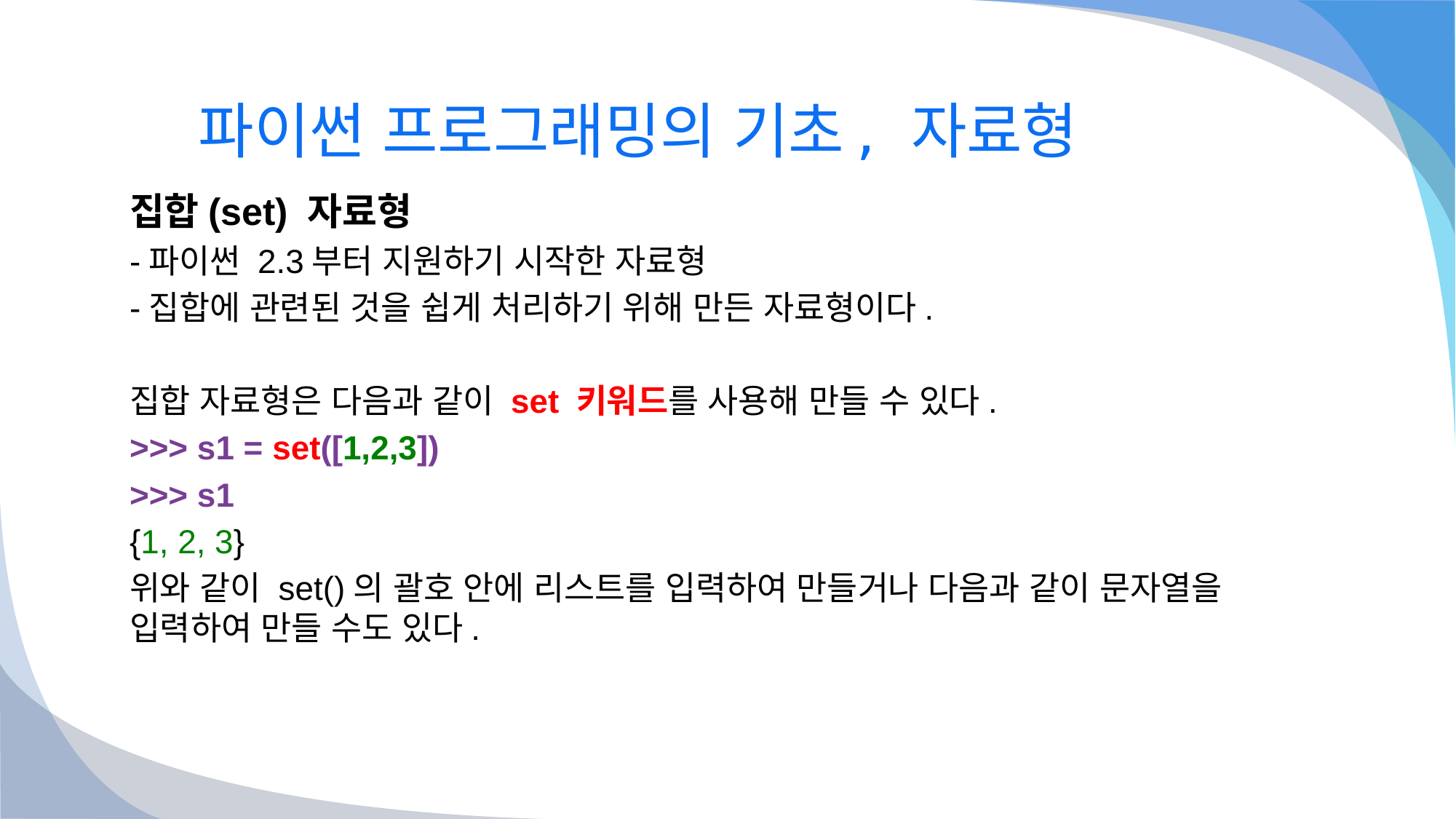

# 파이썬 프로그래밍의 기초, 자료형
집합(set) 자료형
-파이썬 2.3부터 지원하기 시작한 자료형
-집합에 관련된 것을 쉽게 처리하기 위해 만든 자료형이다.

집합 자료형은 다음과 같이 set 키워드를 사용해 만들 수 있다.
>>> s1 = set([1,2,3])
>>> s1
{1, 2, 3}
위와 같이 set()의 괄호 안에 리스트를 입력하여 만들거나 다음과 같이 문자열을 입력하여 만들 수도 있다.